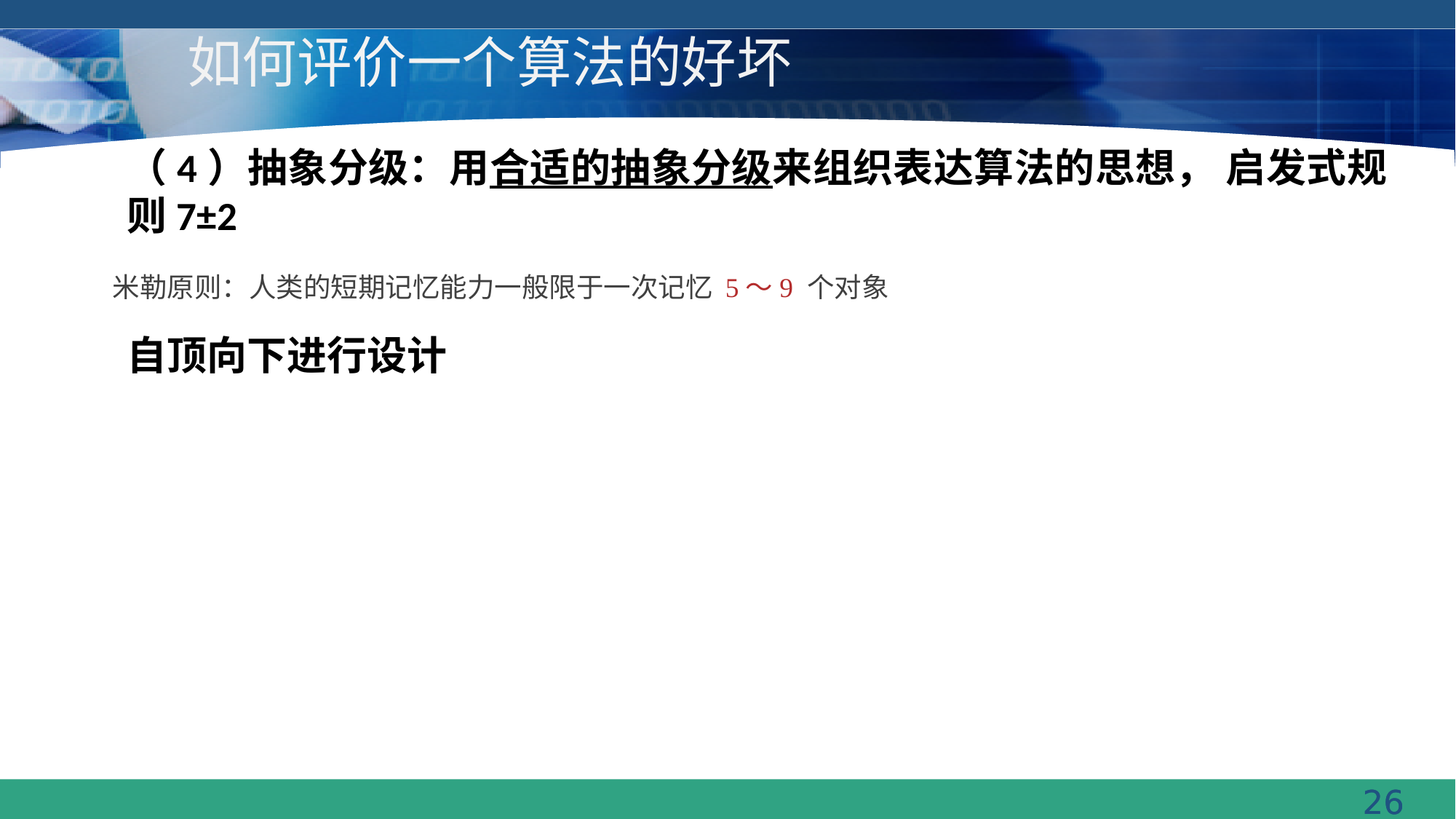

# 如何评价一个算法的好坏
（4）抽象分级：用合适的抽象分级来组织表达算法的思想， 启发式规则7±2

自顶向下进行设计

米勒原则：人类的短期记忆能力一般限于一次记忆 5～9 个对象